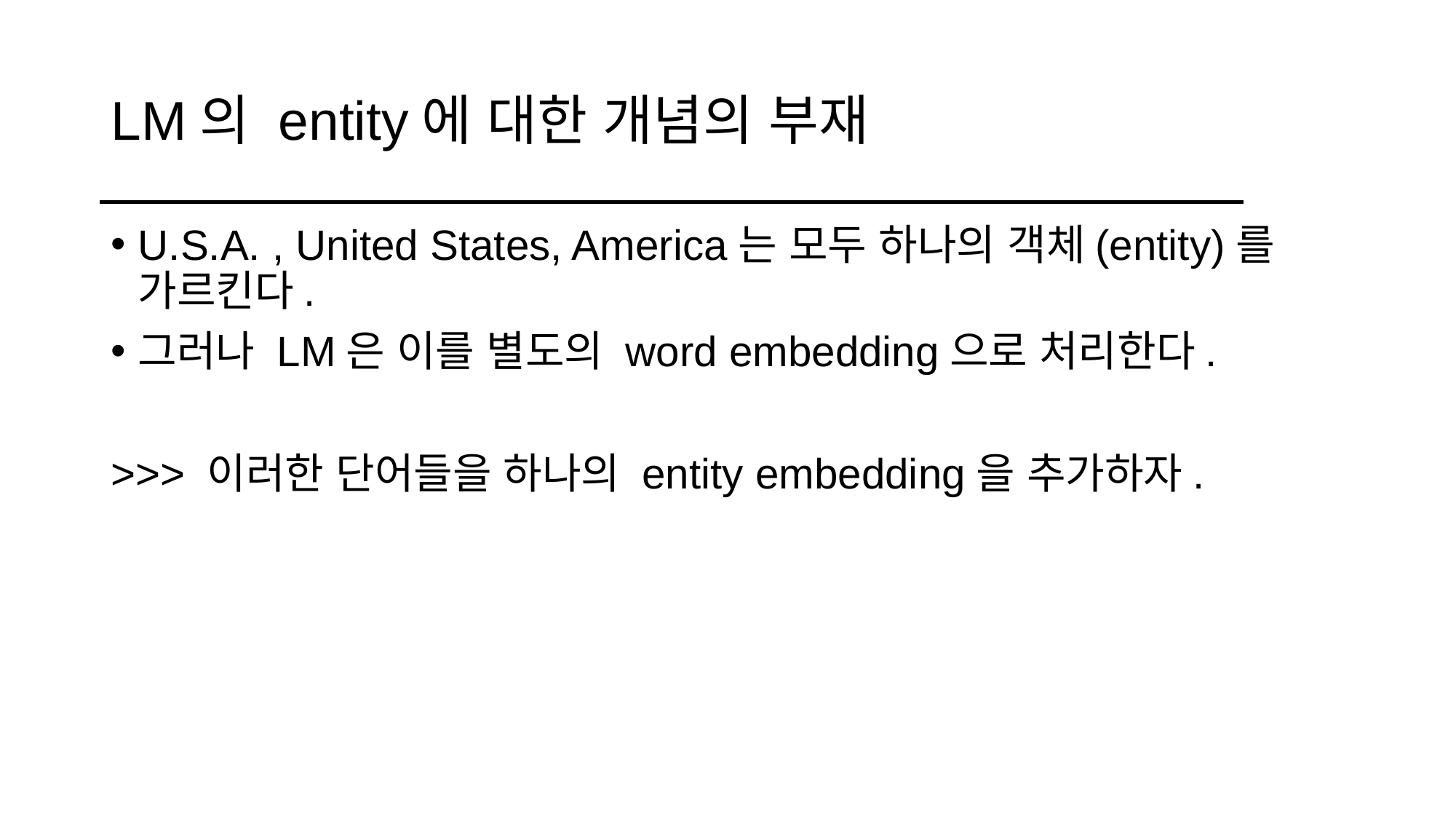

# LM의 entity에 대한 개념의 부재
U.S.A. , United States, America는 모두 하나의 객체(entity)를 가르킨다.
그러나 LM은 이를 별도의 word embedding으로 처리한다.

>>> 이러한 단어들을 하나의 entity embedding을 추가하자.